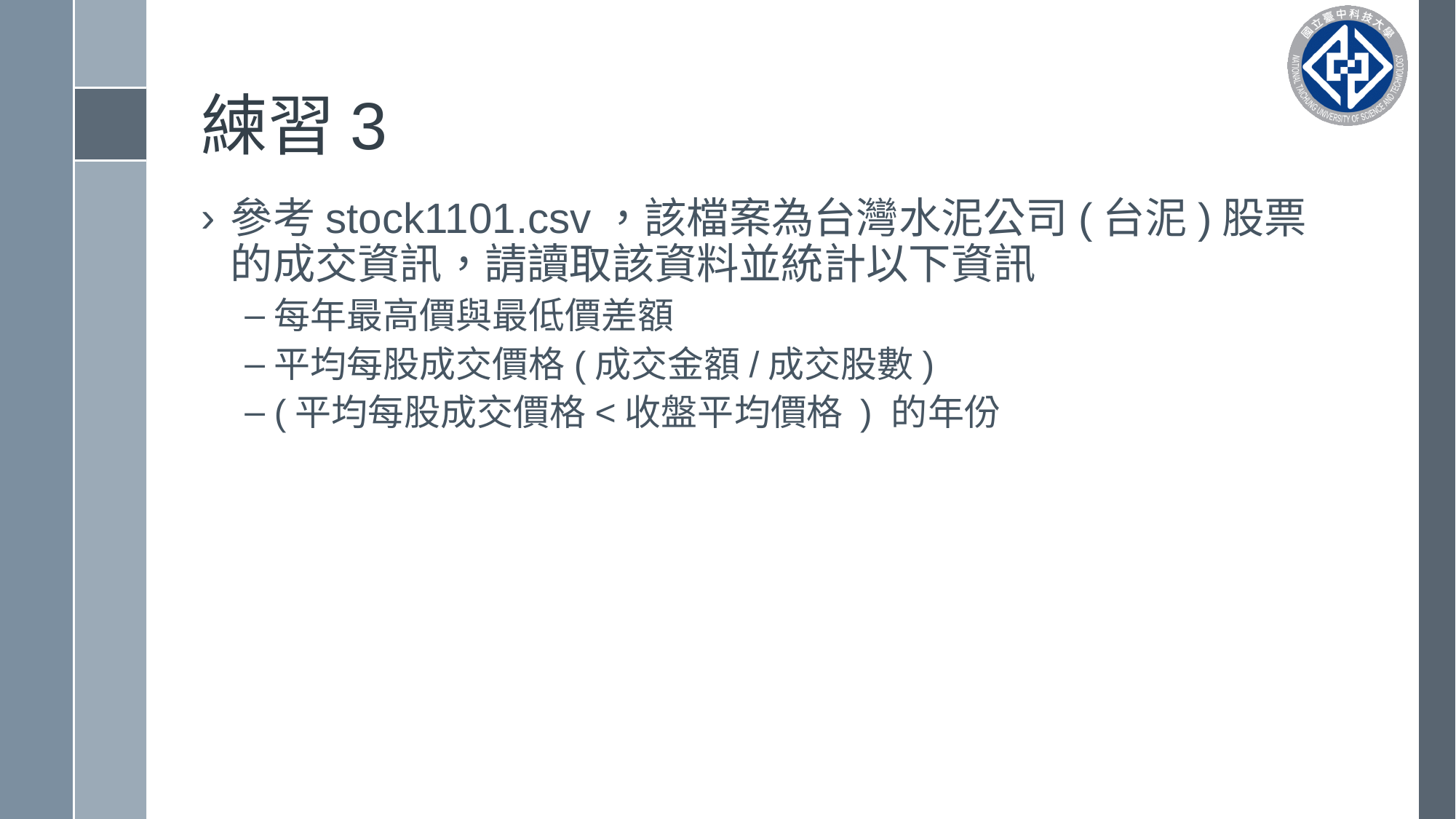

# 練習3
參考stock1101.csv，該檔案為台灣水泥公司(台泥)股票的成交資訊，請讀取該資料並統計以下資訊
每年最高價與最低價差額
平均每股成交價格(成交金額/成交股數)
(平均每股成交價格<收盤平均價格 ) 的年份